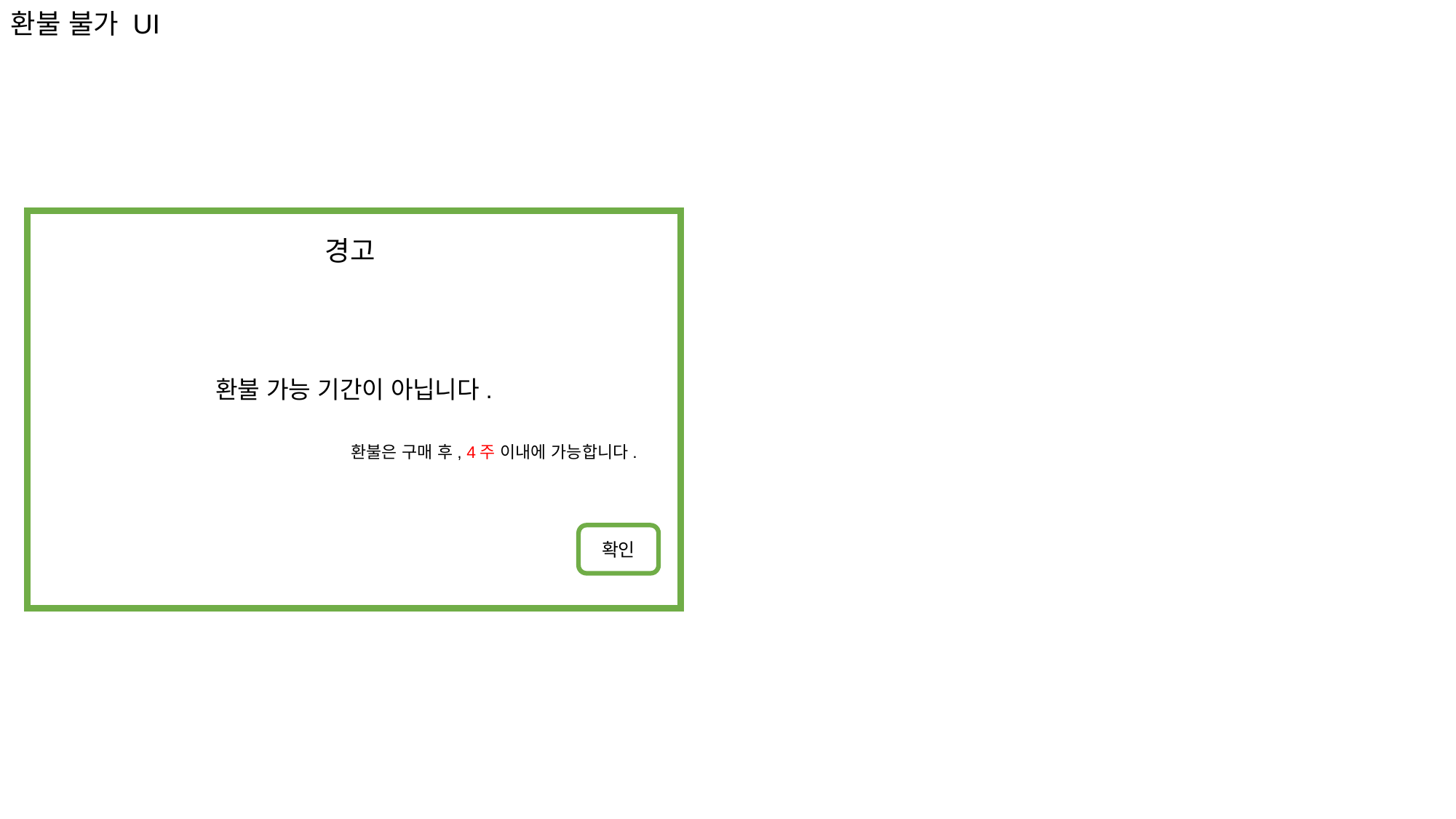

환불 불가 UI

경고
환불 가능 기간이 아닙니다.
환불은 구매 후, 4주 이내에 가능합니다.
확인